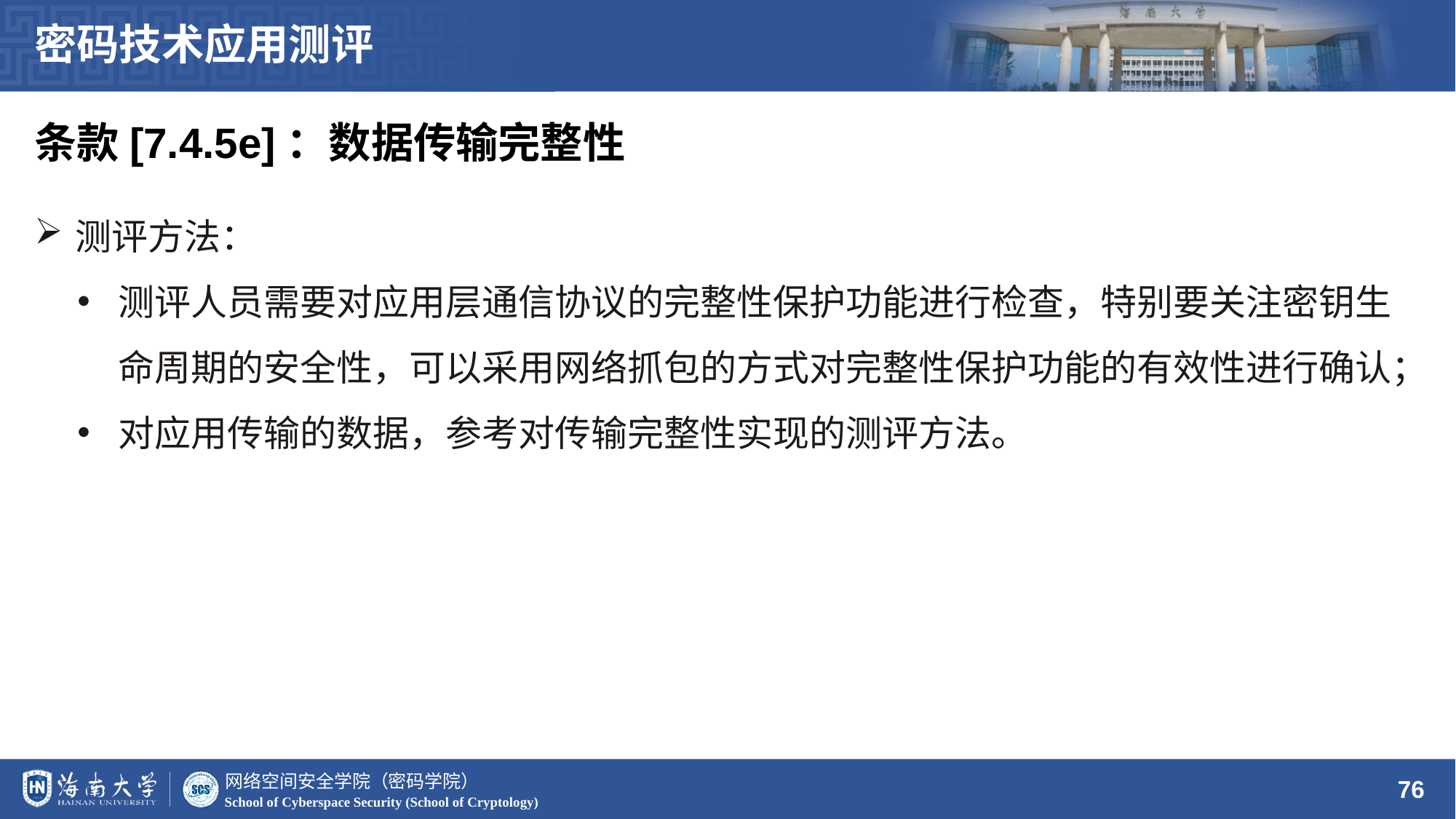

密码技术应用测评
条款[7.4.5e]：数据传输完整性
测评方法：
测评人员需要对应用层通信协议的完整性保护功能进行检查，特别要关注密钥生命周期的安全性，可以采用网络抓包的方式对完整性保护功能的有效性进行确认；
对应用传输的数据，参考对传输完整性实现的测评方法。
76